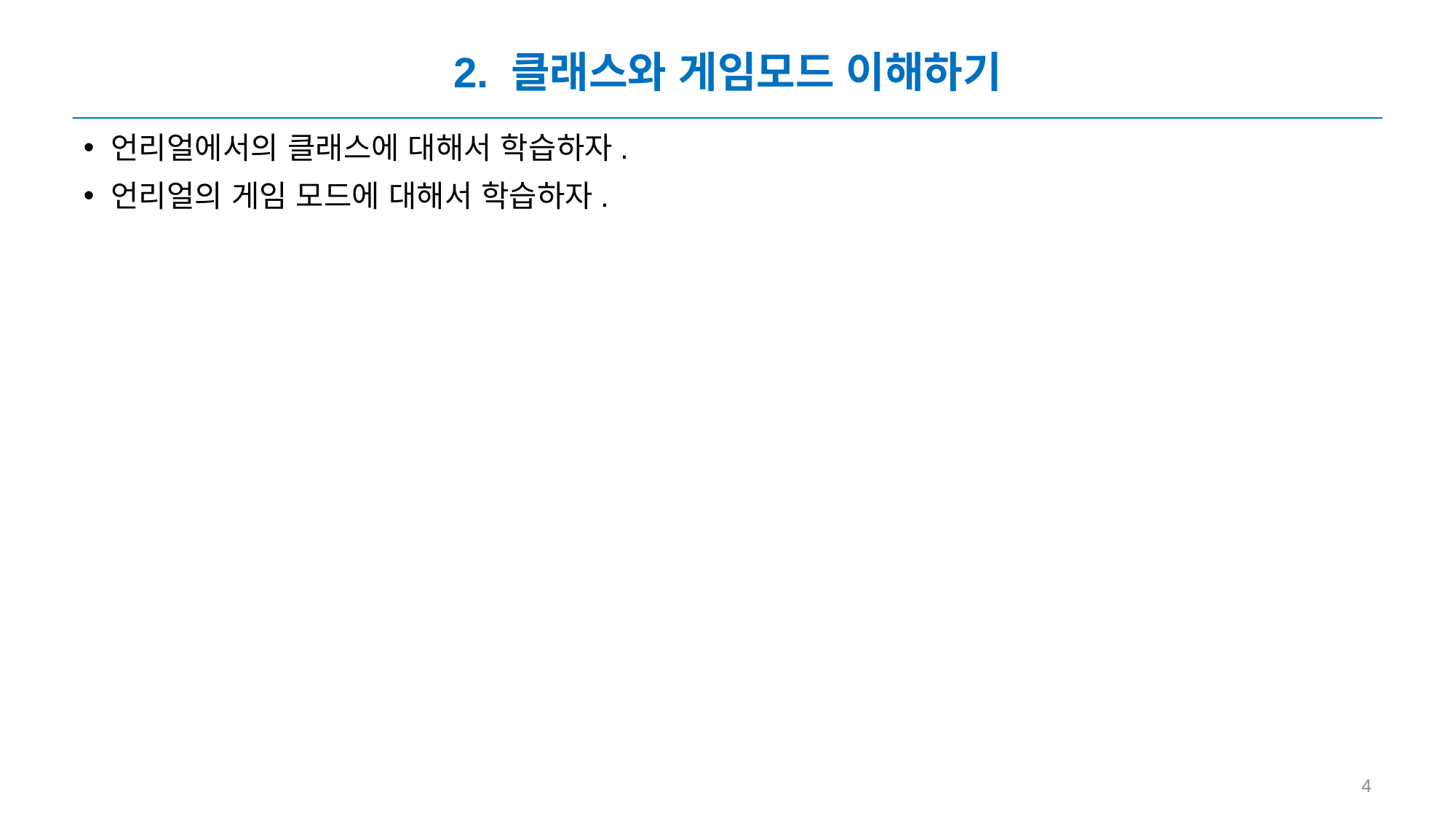

# 2. 클래스와 게임모드 이해하기
언리얼에서의 클래스에 대해서 학습하자.
언리얼의 게임 모드에 대해서 학습하자.

4